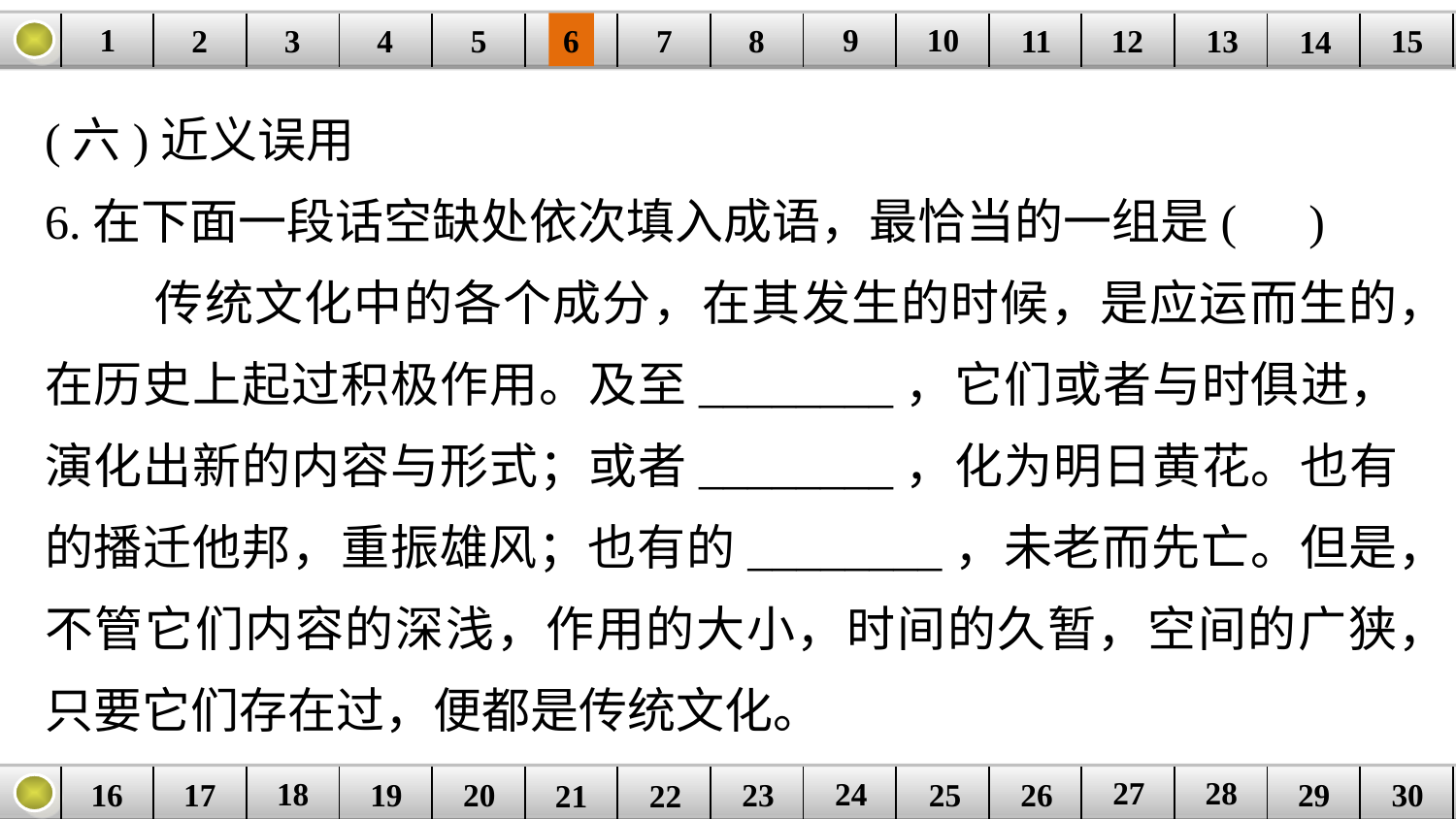

9
10
1
3
4
5
6
8
11
2
12
15
|  |  |  |  |  |  |  |  |  |  |  |  |  |  |  |
| --- | --- | --- | --- | --- | --- | --- | --- | --- | --- | --- | --- | --- | --- | --- |
7
13
14

(六)近义误用
6.在下面一段话空缺处依次填入成语，最恰当的一组是(　)
        传统文化中的各个成分，在其发生的时候，是应运而生的，在历史上起过积极作用。及至________，它们或者与时俱进，演化出新的内容与形式；或者________，化为明日黄花。也有的播迁他邦，重振雄风；也有的________，未老而先亡。但是，不管它们内容的深浅，作用的大小，时间的久暂，空间的广狭，只要它们存在过，便都是传统文化。

27
28
18
24
16
25
26
30
|  |  |  |  |  |  |  |  |  |  |  |  |  |  |  |
| --- | --- | --- | --- | --- | --- | --- | --- | --- | --- | --- | --- | --- | --- | --- |
23
17
19
20
29
21
22